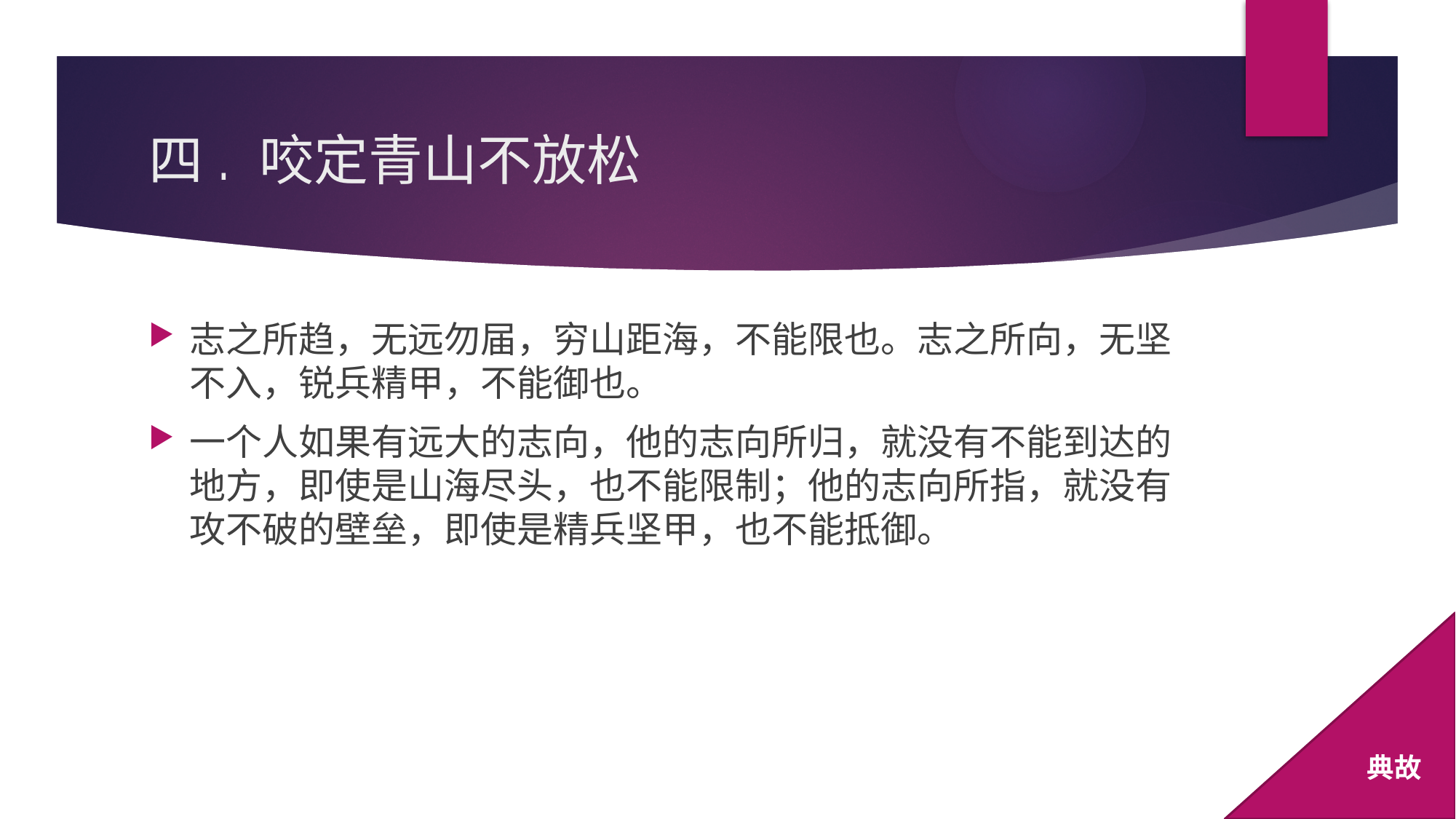

# 四. 咬定青山不放松
志之所趋，无远勿届，穷山距海，不能限也。志之所向，无坚不入，锐兵精甲，不能御也。
一个人如果有远大的志向，他的志向所归，就没有不能到达的地方，即使是山海尽头，也不能限制；他的志向所指，就没有攻不破的壁垒，即使是精兵坚甲，也不能抵御。

典故